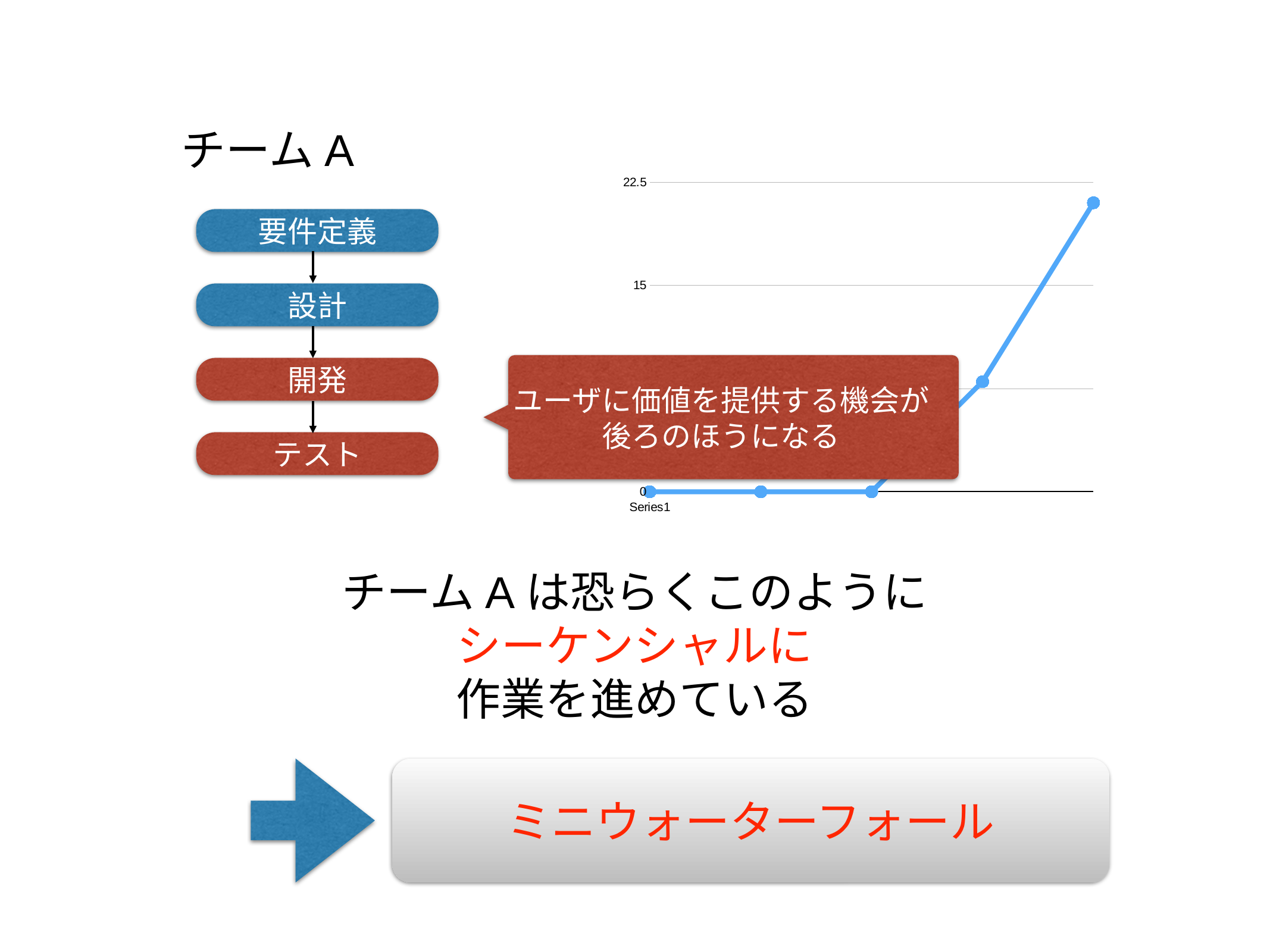

チームA

### Chart

| Category |  |
|---|---|
| None | 0.0 |
| None | 0.0 |
| None | 0.0 |
| None | 8.0 |
| None | 21.0 |
要件定義

設計

ユーザに価値を提供する機会が
後ろのほうになる
開発

テスト
チームAは恐らくこのように
シーケンシャルに
作業を進めている

ミニウォーターフォール